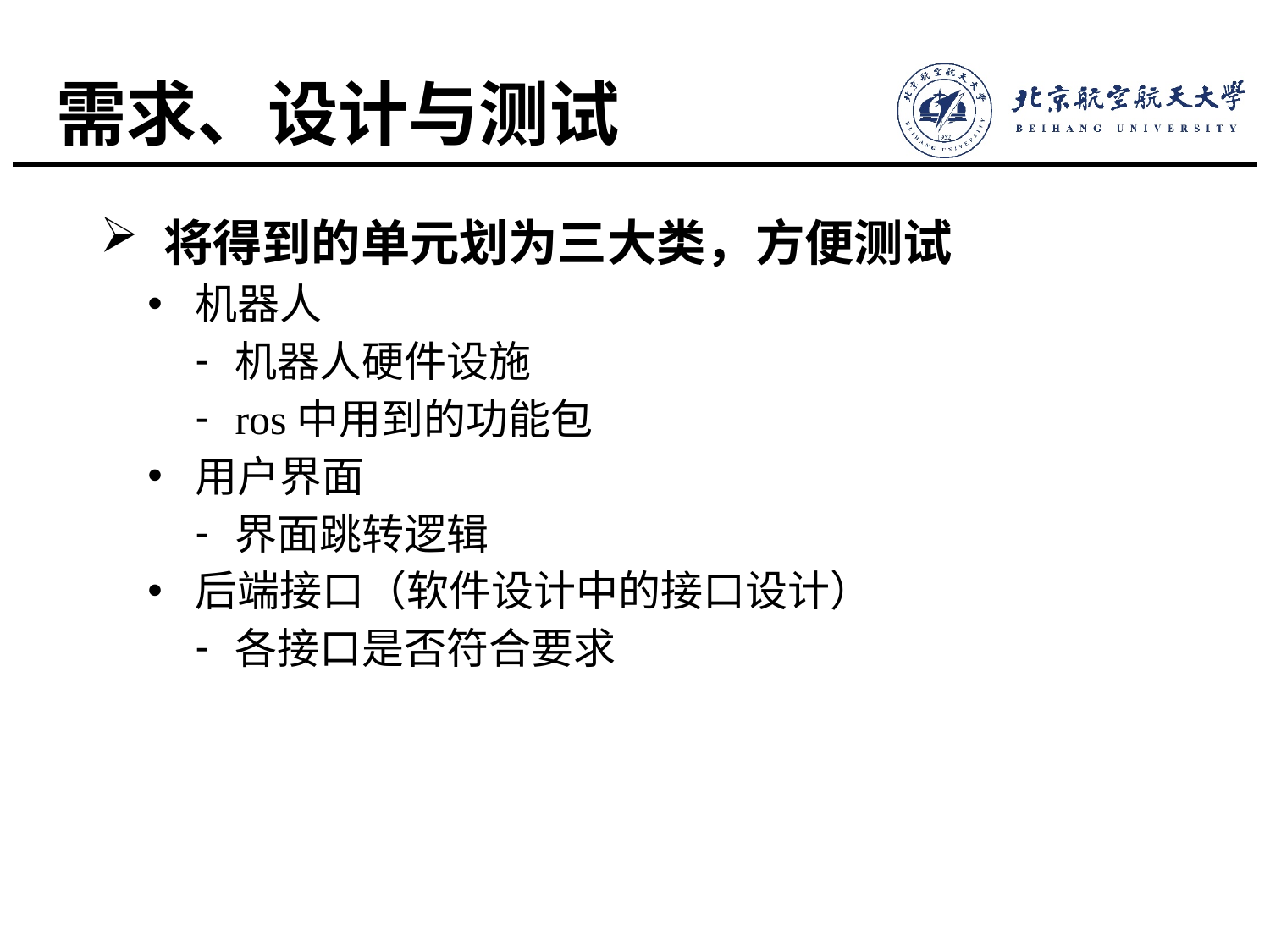

# 需求、设计与测试
将得到的单元划为三大类，方便测试
机器人
机器人硬件设施
ros中用到的功能包
用户界面
界面跳转逻辑
后端接口（软件设计中的接口设计）
各接口是否符合要求

7